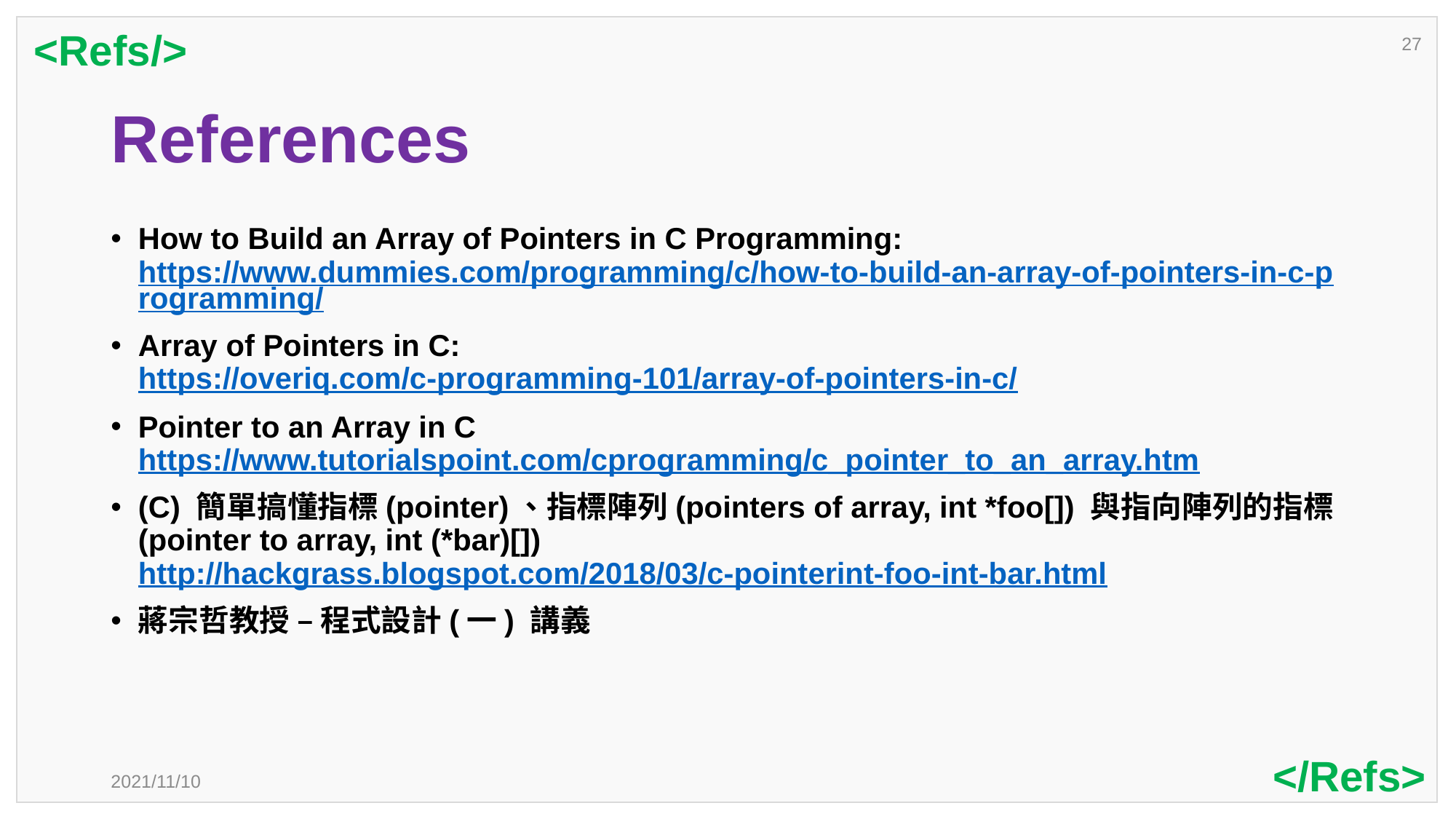

<Refs/>
27
# References
How to Build an Array of Pointers in C Programming: https://www.dummies.com/programming/c/how-to-build-an-array-of-pointers-in-c-programming/
Array of Pointers in C:
https://overiq.com/c-programming-101/array-of-pointers-in-c/
Pointer to an Array in C
https://www.tutorialspoint.com/cprogramming/c_pointer_to_an_array.htm
(C) 簡單搞懂指標(pointer)、指標陣列(pointers of array, int *foo[]) 與指向陣列的指標 (pointer to array, int (*bar)[])
http://hackgrass.blogspot.com/2018/03/c-pointerint-foo-int-bar.html
蔣宗哲教授 – 程式設計(一) 講義
</Refs>
2021/11/10